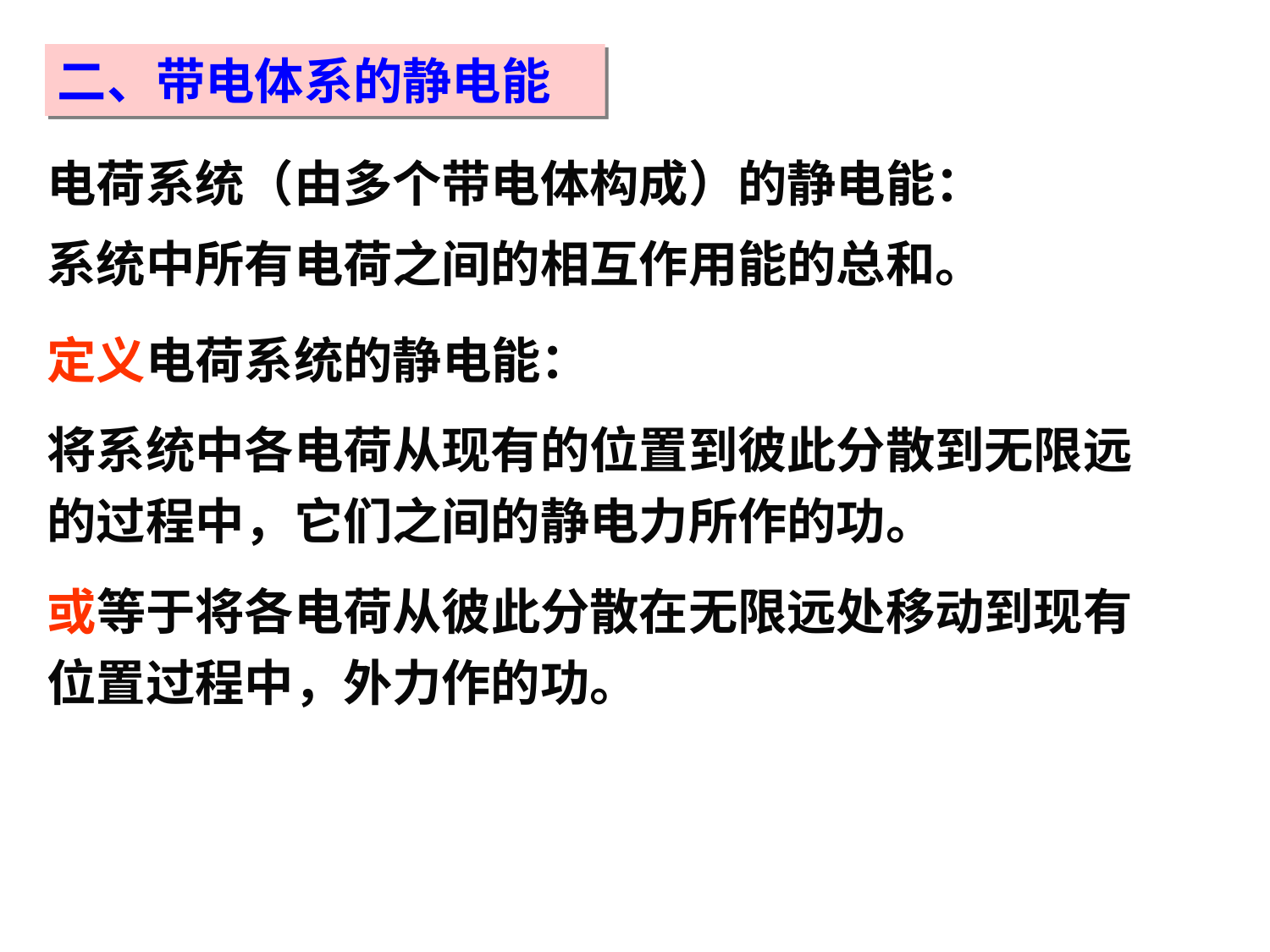

二、带电体系的静电能
电荷系统（由多个带电体构成）的静电能：
系统中所有电荷之间的相互作用能的总和。
定义电荷系统的静电能：
将系统中各电荷从现有的位置到彼此分散到无限远的过程中，它们之间的静电力所作的功。
或等于将各电荷从彼此分散在无限远处移动到现有位置过程中，外力作的功。
19